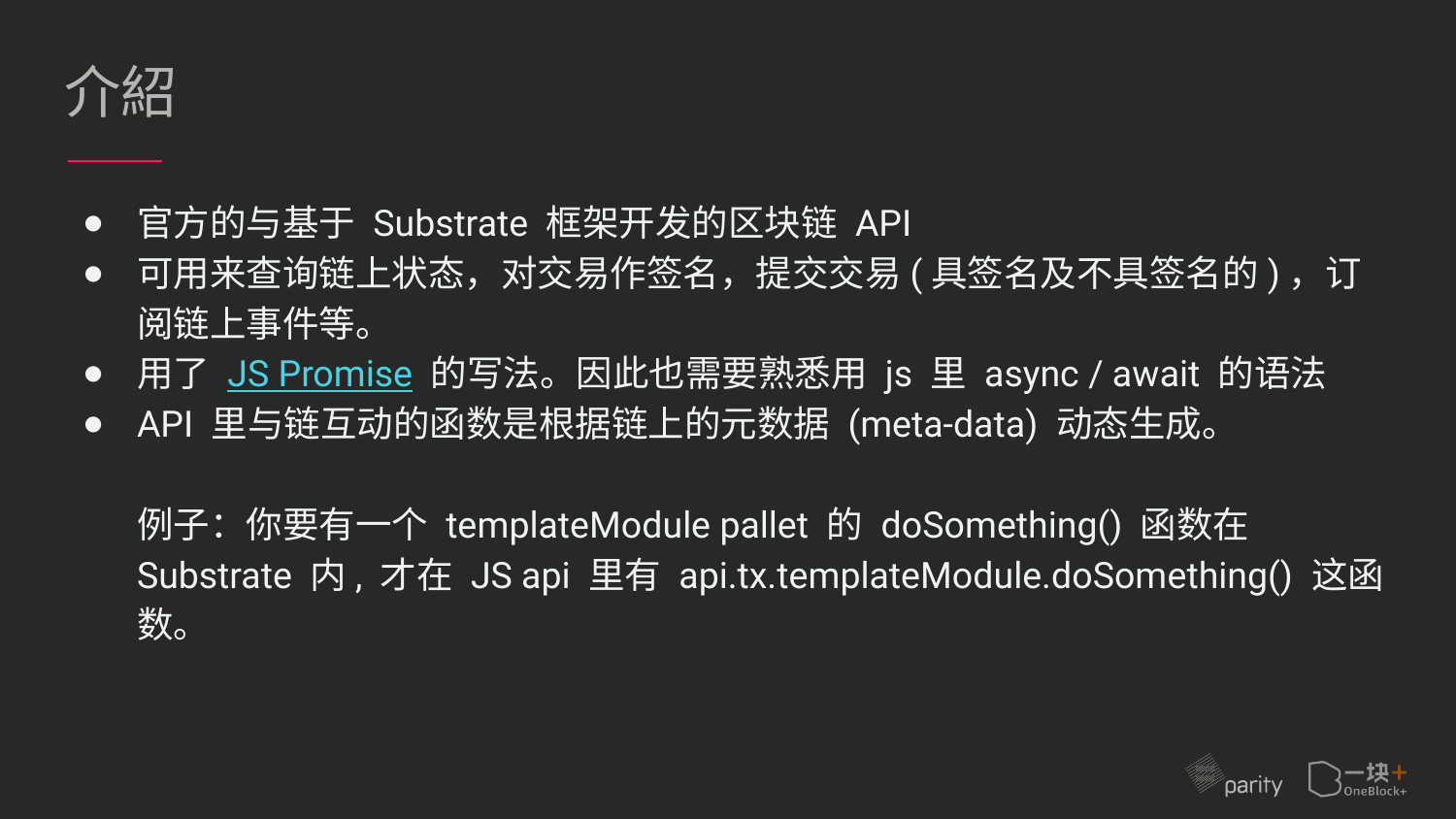

# 介紹
官方的与基于 Substrate 框架开发的区块链 API
可用来查询链上状态，对交易作签名，提交交易(具签名及不具签名的)，订阅链上事件等。
用了 JS Promise 的写法。因此也需要熟悉用 js 里 async / await 的语法
API 里与链互动的函数是根据链上的元数据 (meta-data) 动态生成。
例子：你要有一个 templateModule pallet 的 doSomething() 函数在 Substrate 内, 才在 JS api 里有 api.tx.templateModule.doSomething() 这函数。